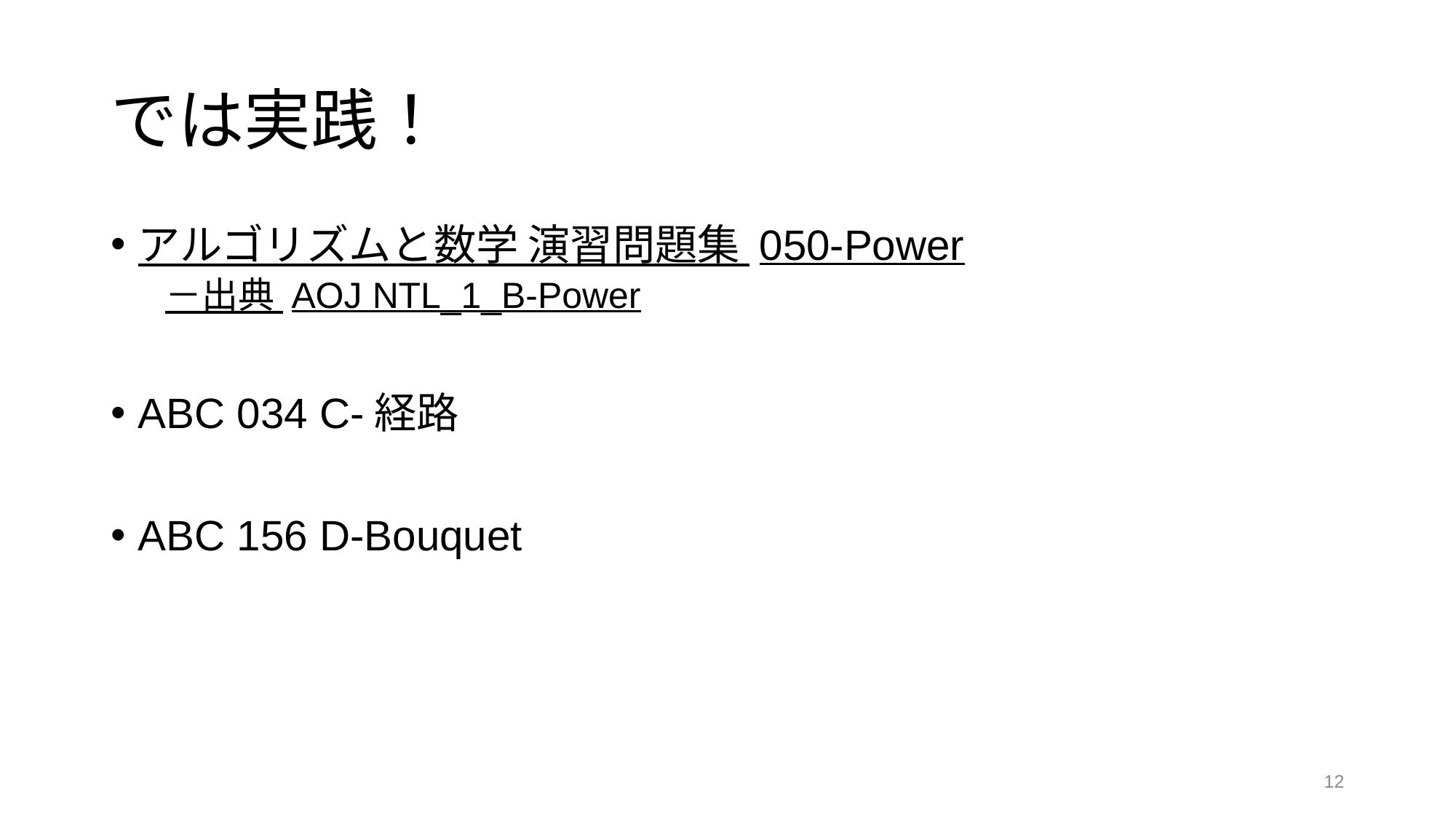

# では実践！
アルゴリズムと数学 演習問題集 050-Power
－出典 AOJ NTL_1_B-Power

ABC 034 C-経路

ABC 156 D-Bouquet
12